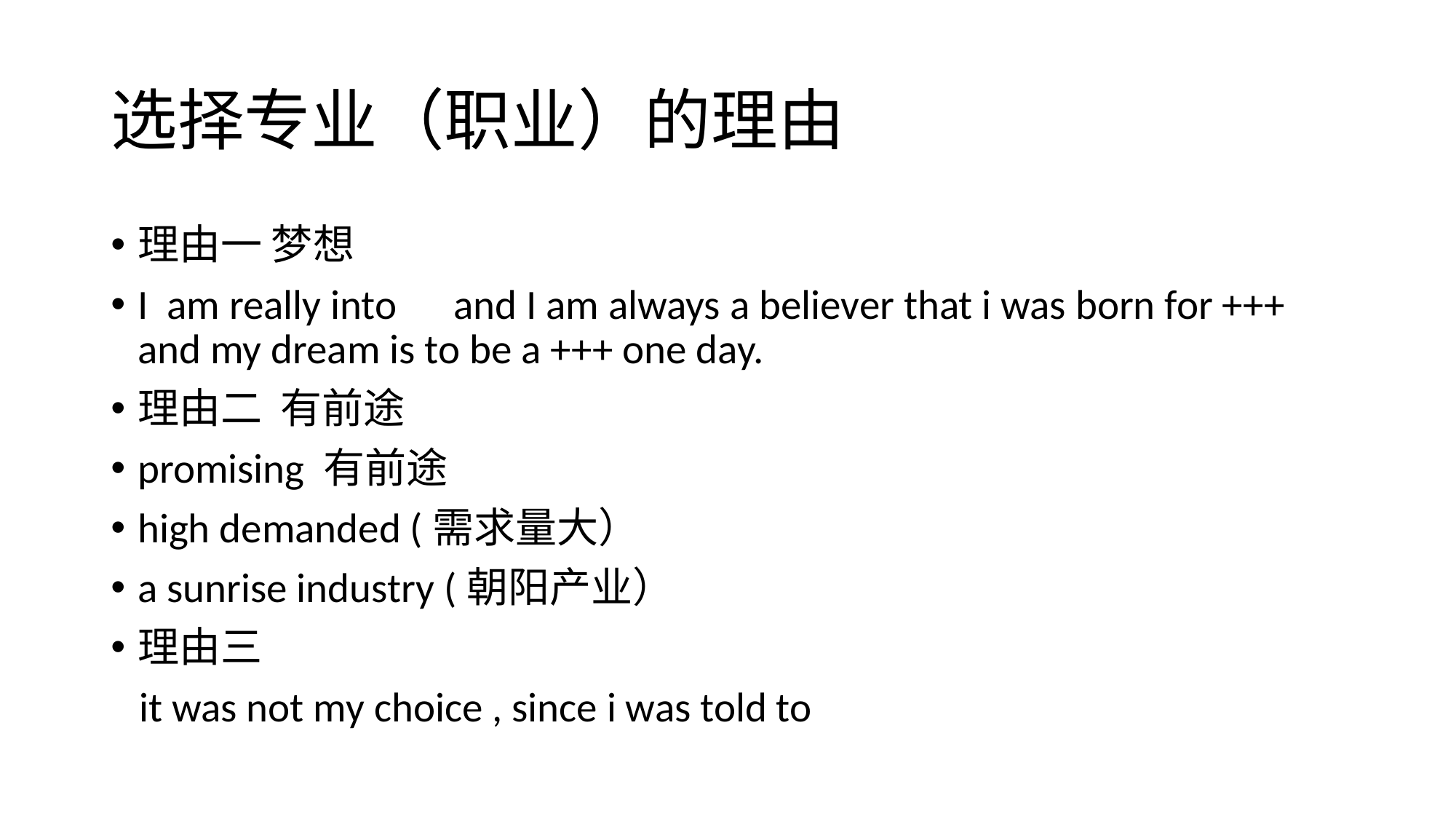

# 选择专业（职业）的理由
理由一 梦想
I  am really into      and I am always a believer that i was born for +++ and my dream is to be a +++ one day.
理由二  有前途
promising 有前途
high demanded (需求量大）
a sunrise industry (朝阳产业）
理由三
   it was not my choice , since i was told to